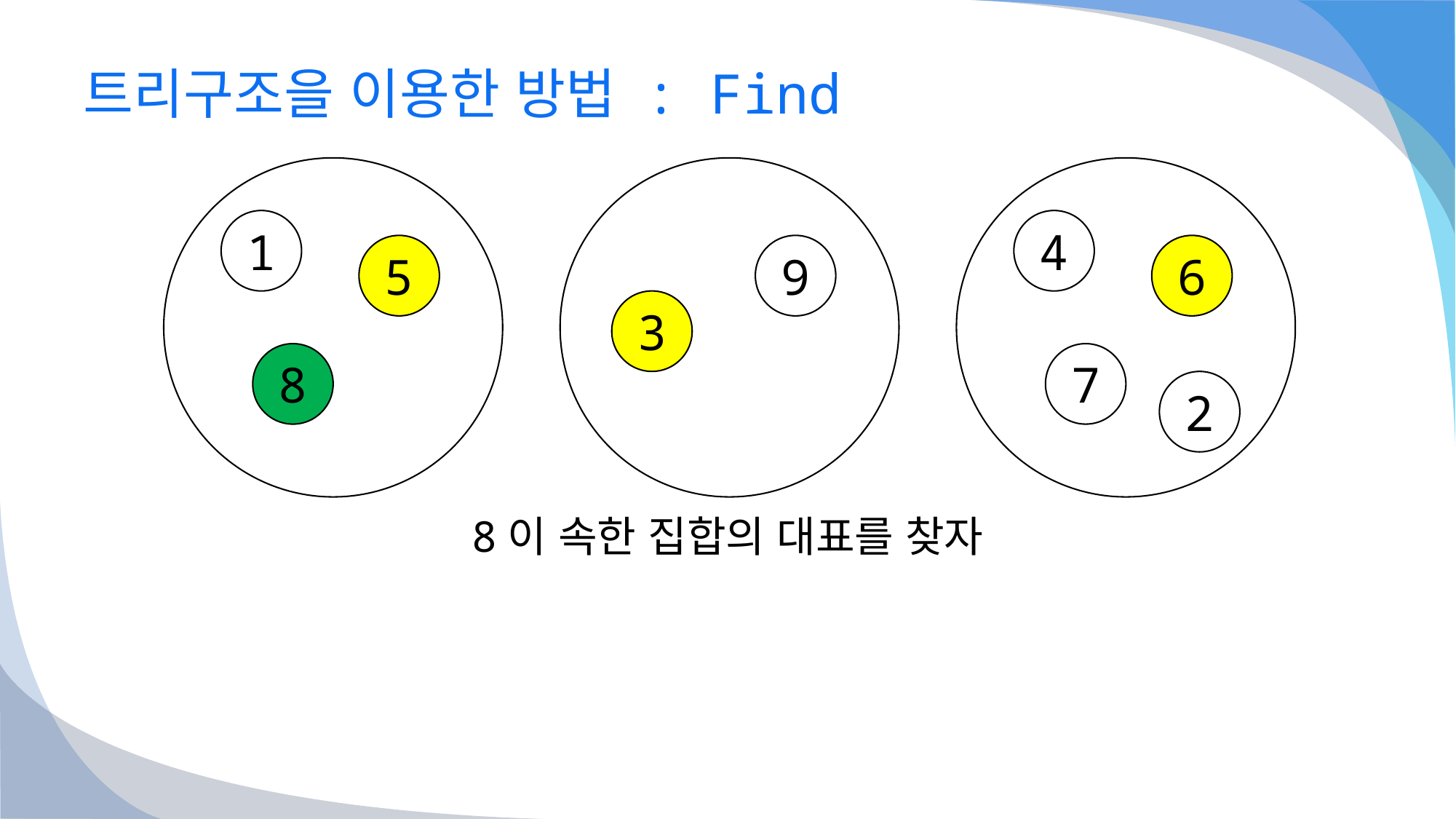

# 트리구조을 이용한 방법 : Find

1
4
5
9
6
3
8
7
2
8이 속한 집합의 대표를 찾자